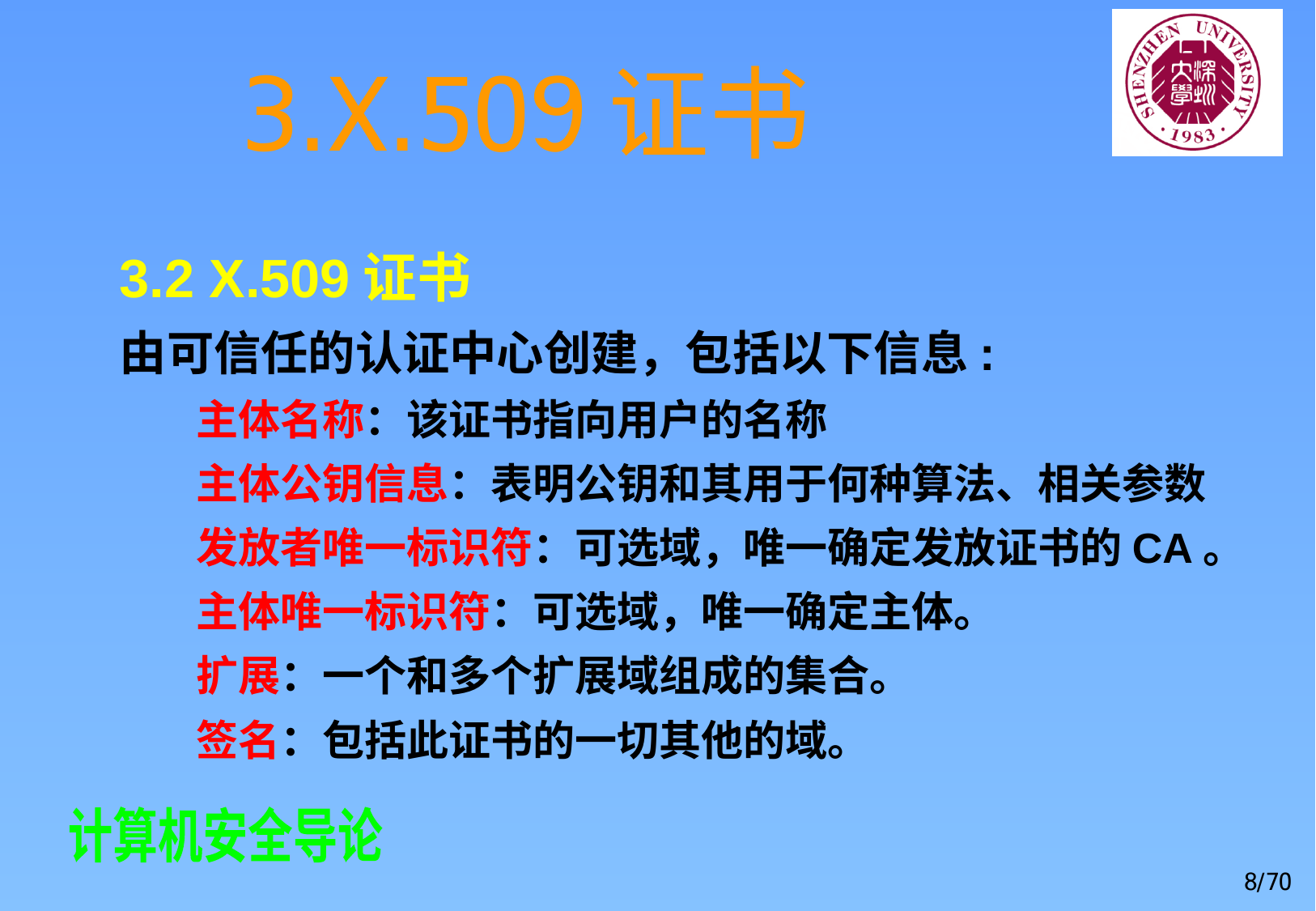

# 3.X.509证书
3.2 X.509证书
由可信任的认证中心创建，包括以下信息:
主体名称：该证书指向用户的名称
主体公钥信息：表明公钥和其用于何种算法、相关参数
发放者唯一标识符：可选域，唯一确定发放证书的CA。
主体唯一标识符：可选域，唯一确定主体。
扩展：一个和多个扩展域组成的集合。
签名：包括此证书的一切其他的域。
8/70